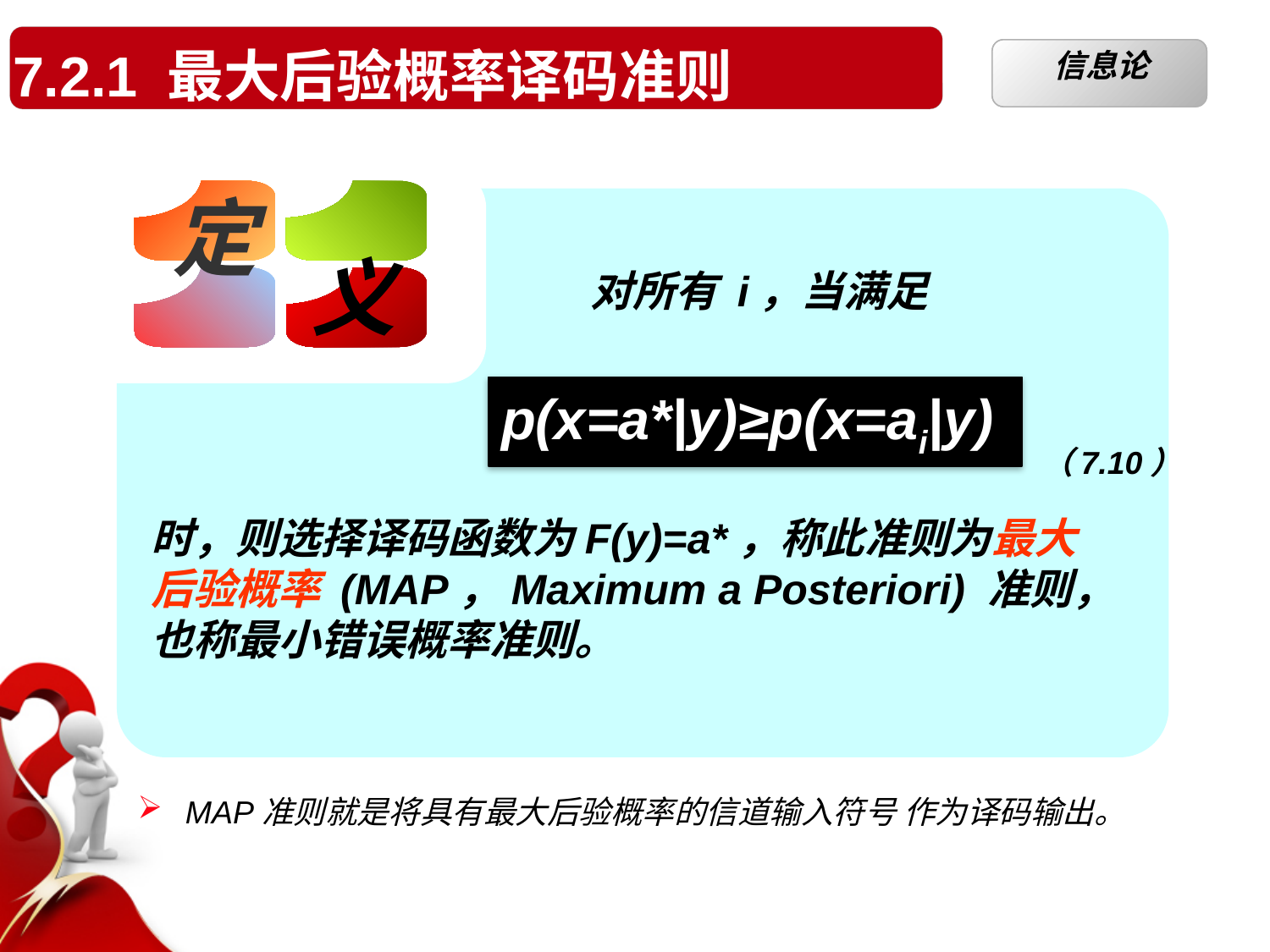

§2.1 自信息和互信息
离散无记忆信源的N次扩展源
§2.1.1 条件自信息

# 7.2.1 最大后验概率译码准则

信息论基础

信息论

定

义

对所有 i，当满足
p(x=a*|y)≥p(x=ai|y)
（7.10）
时，则选择译码函数为F(y)=a*，称此准则为最大后验概率 (MAP，Maximum a Posteriori) 准则，也称最小错误概率准则。
MAP准则就是将具有最大后验概率的信道输入符号 作为译码输出。